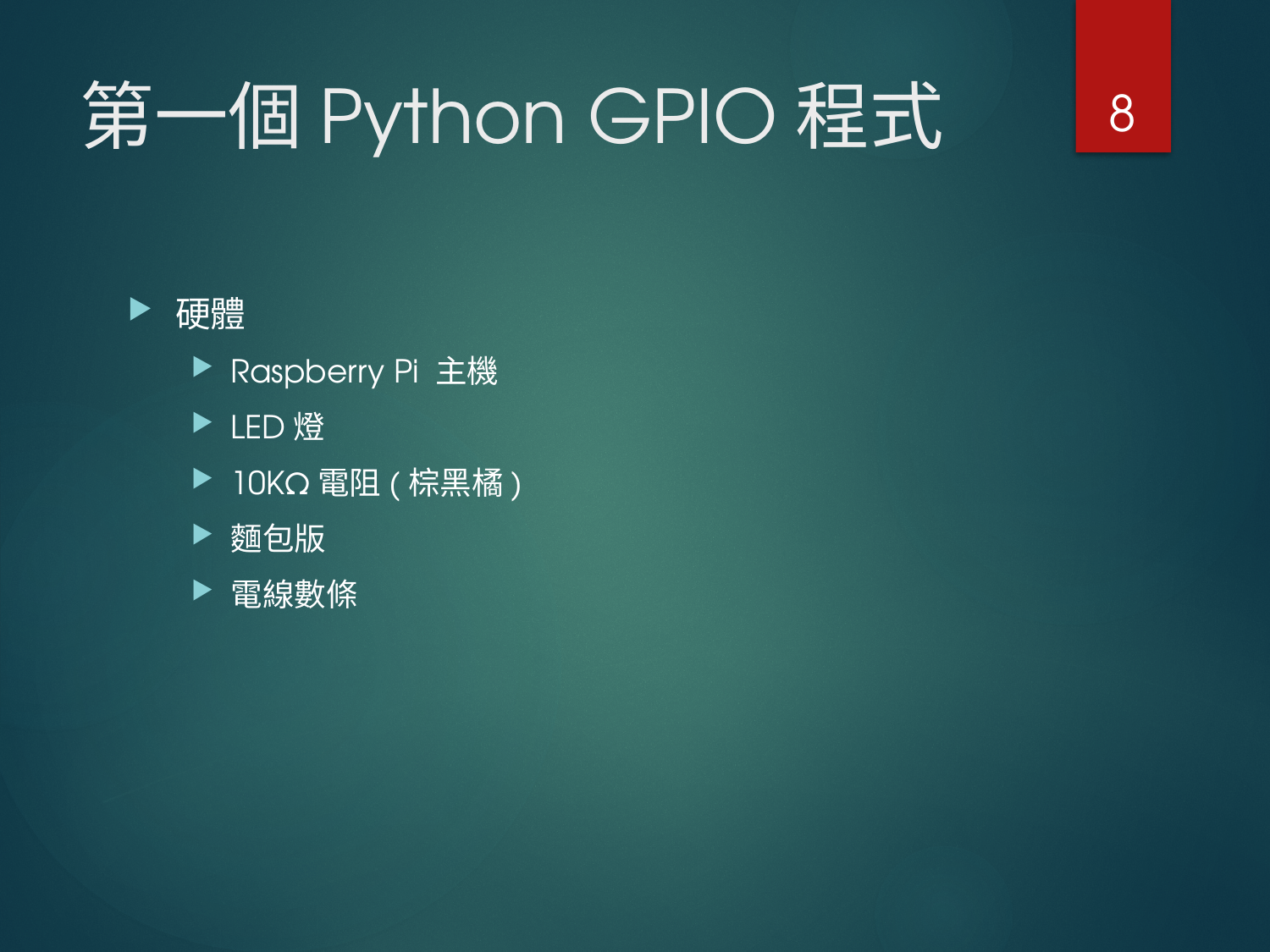

8
# 第一個Python GPIO程式
硬體
Raspberry Pi 主機
LED燈
10KΩ電阻(棕黑橘)
麵包版
電線數條